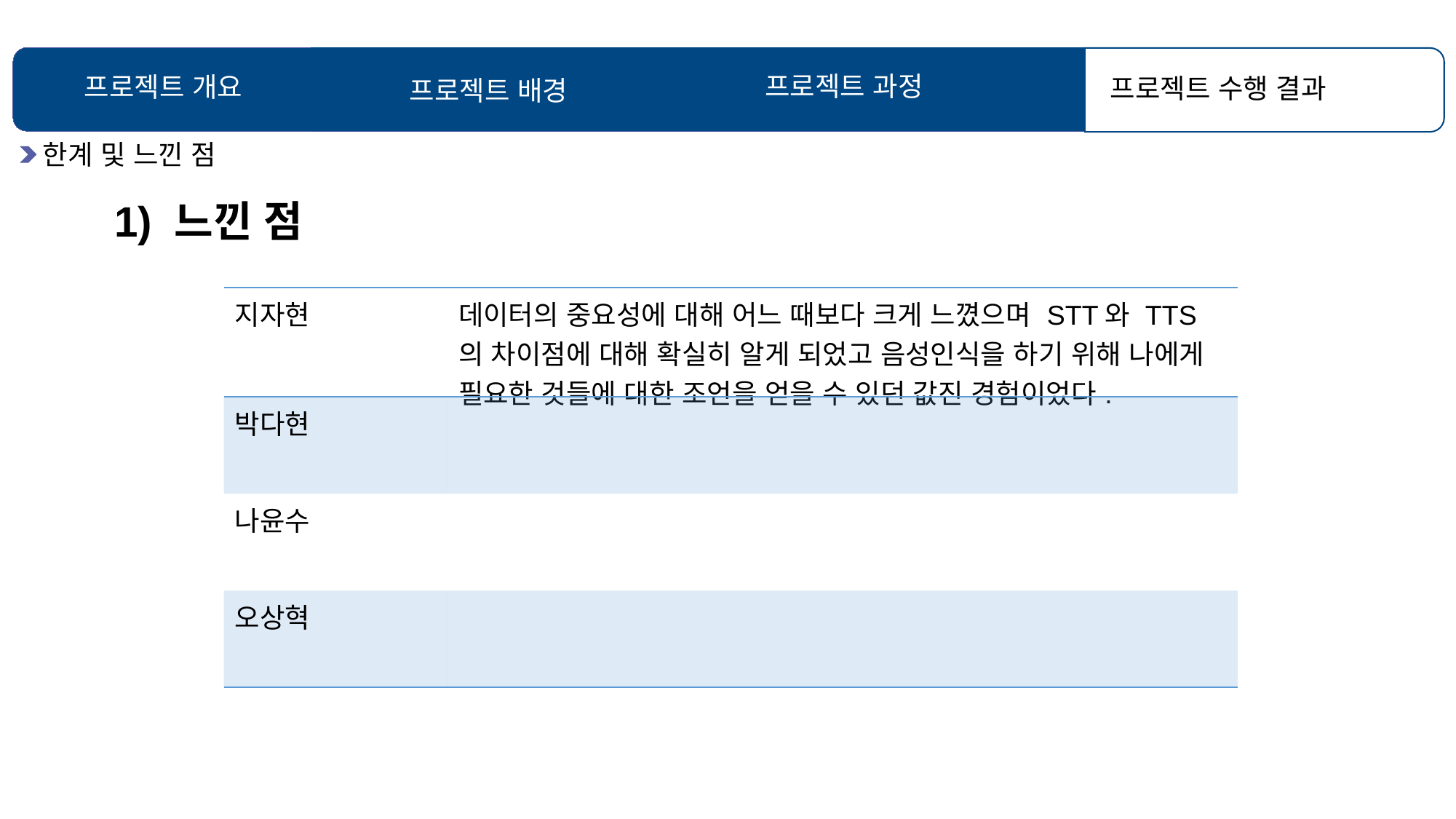

프로젝트 과정
프로젝트 개요
프로젝트 수행 결과
프로젝트 배경
한계 및 느낀 점

1) 느낀 점
| 지자현 | 데이터의 중요성에 대해 어느 때보다 크게 느꼈으며 STT와 TTS의 차이점에 대해 확실히 알게 되었고 음성인식을 하기 위해 나에게 필요한 것들에 대한 조언을 얻을 수 있던 값진 경험이었다. |
| --- | --- |
| 박다현 |  |
| 나윤수 |  |
| 오상혁 |  |